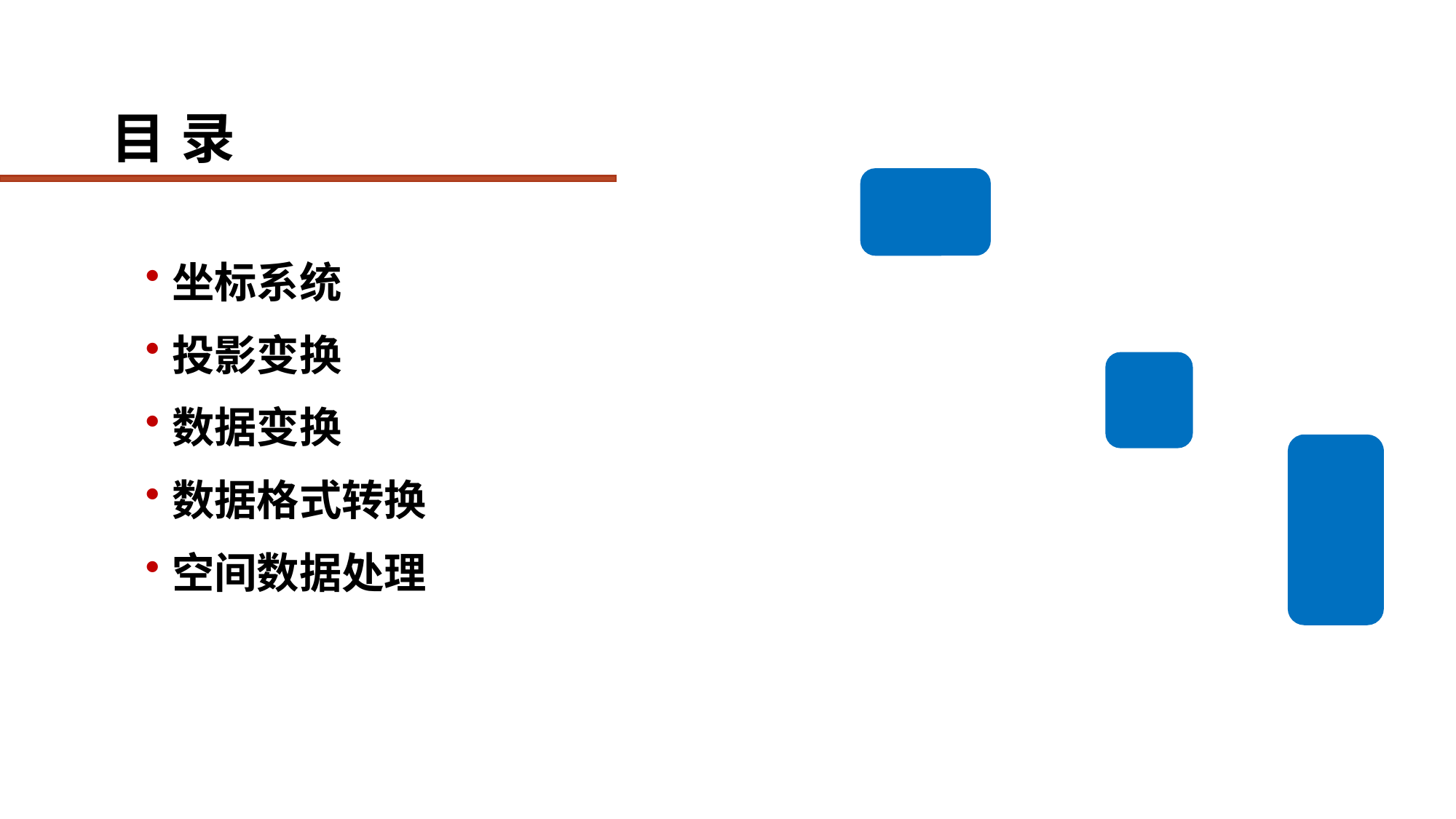

# 目 录

坐标系统
投影变换
数据变换
数据格式转换
空间数据处理